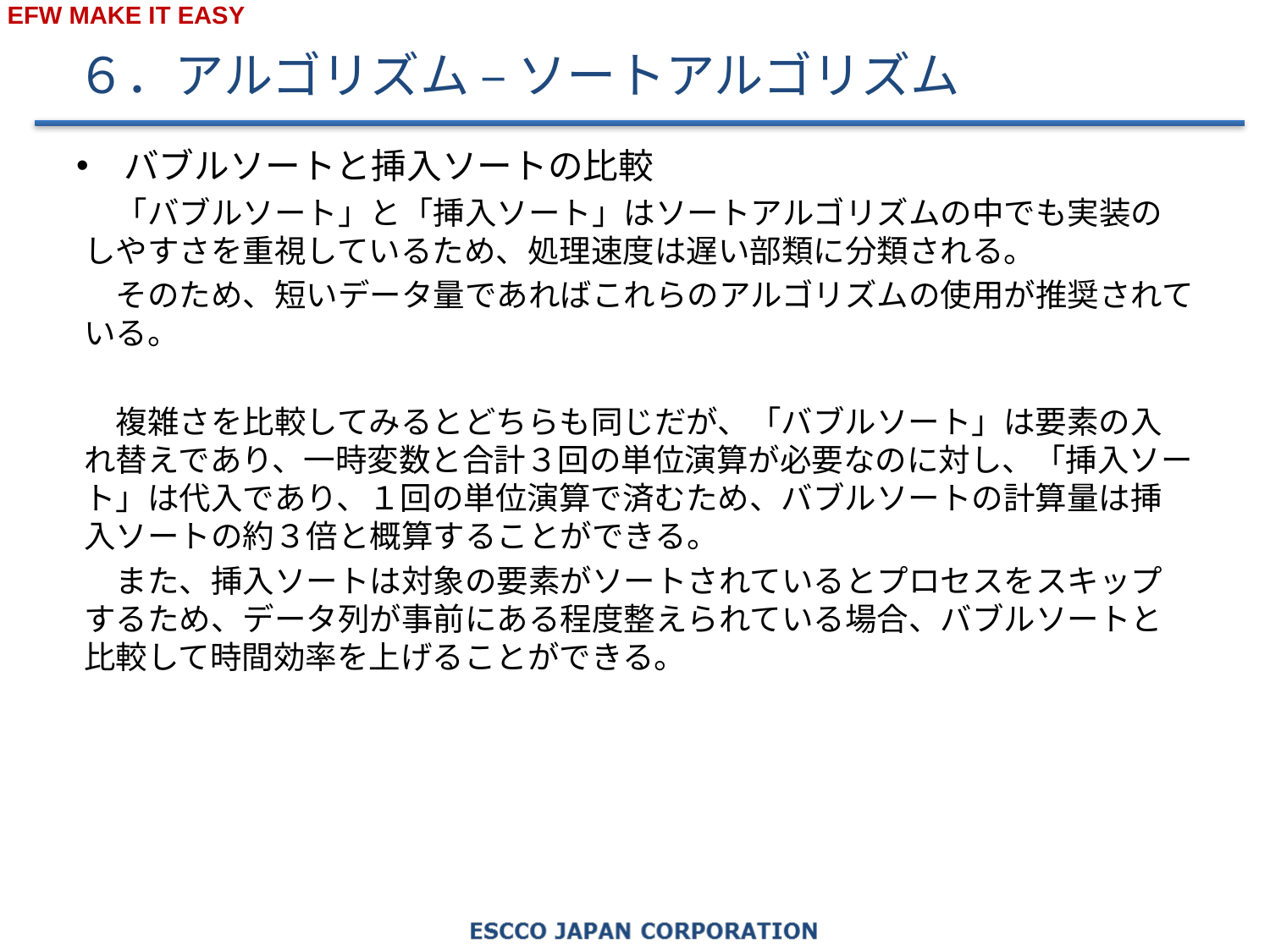

# ６．アルゴリズム – ソートアルゴリズム
バブルソートと挿入ソートの比較
　「バブルソート」と「挿入ソート」はソートアルゴリズムの中でも実装のしやすさを重視しているため、処理速度は遅い部類に分類される。
　そのため、短いデータ量であればこれらのアルゴリズムの使用が推奨されている。

　複雑さを比較してみるとどちらも同じだが、「バブルソート」は要素の入れ替えであり、一時変数と合計３回の単位演算が必要なのに対し、「挿入ソート」は代入であり、１回の単位演算で済むため、バブルソートの計算量は挿入ソートの約３倍と概算することができる。
　また、挿入ソートは対象の要素がソートされているとプロセスをスキップするため、データ列が事前にある程度整えられている場合、バブルソートと比較して時間効率を上げることができる。